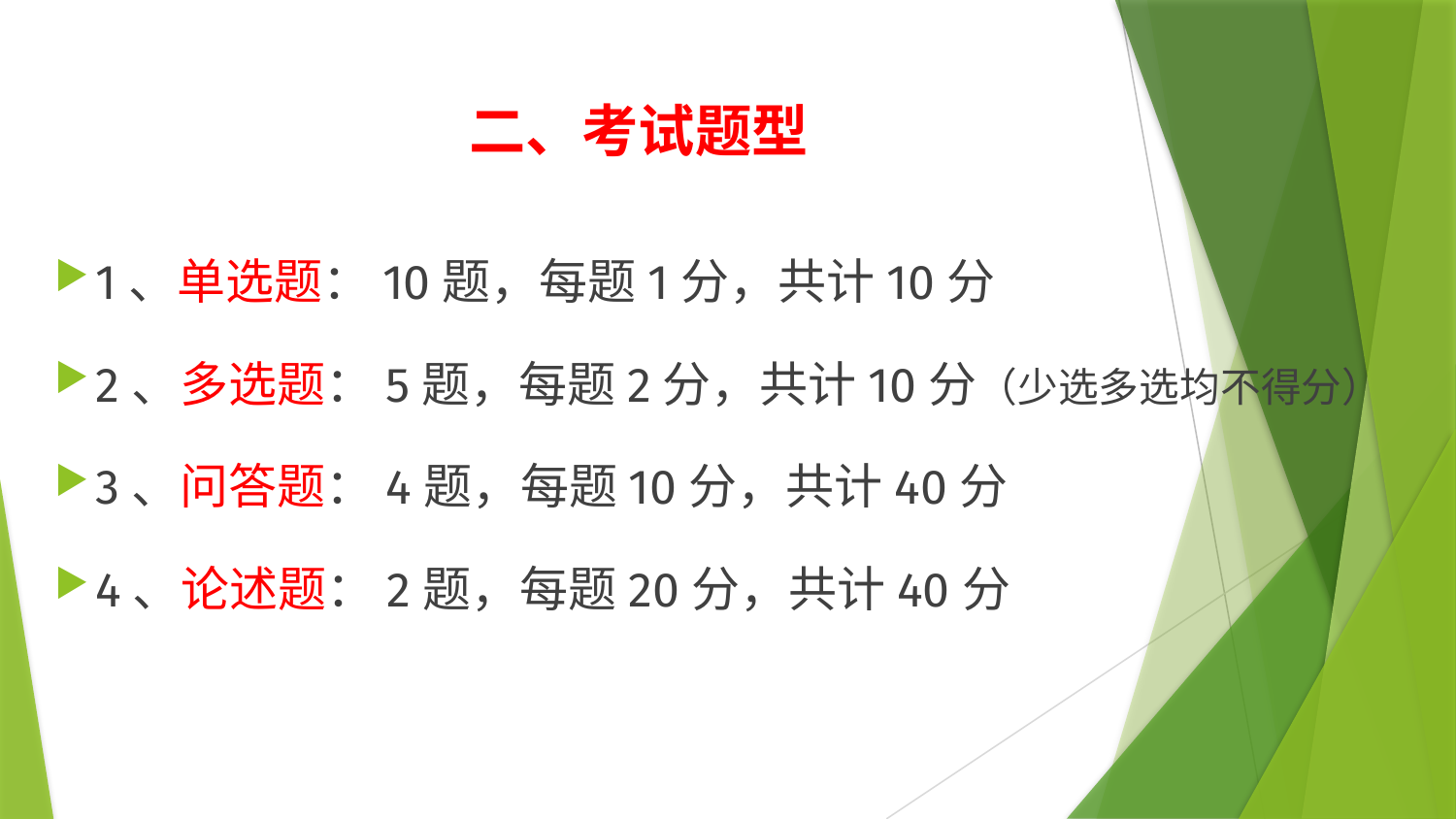

二、考试题型
1、单选题：10题，每题1分，共计10分
2、多选题：5题，每题2分，共计10分（少选多选均不得分）
3、问答题：4题，每题10分，共计40分
4、论述题：2题，每题20分，共计40分